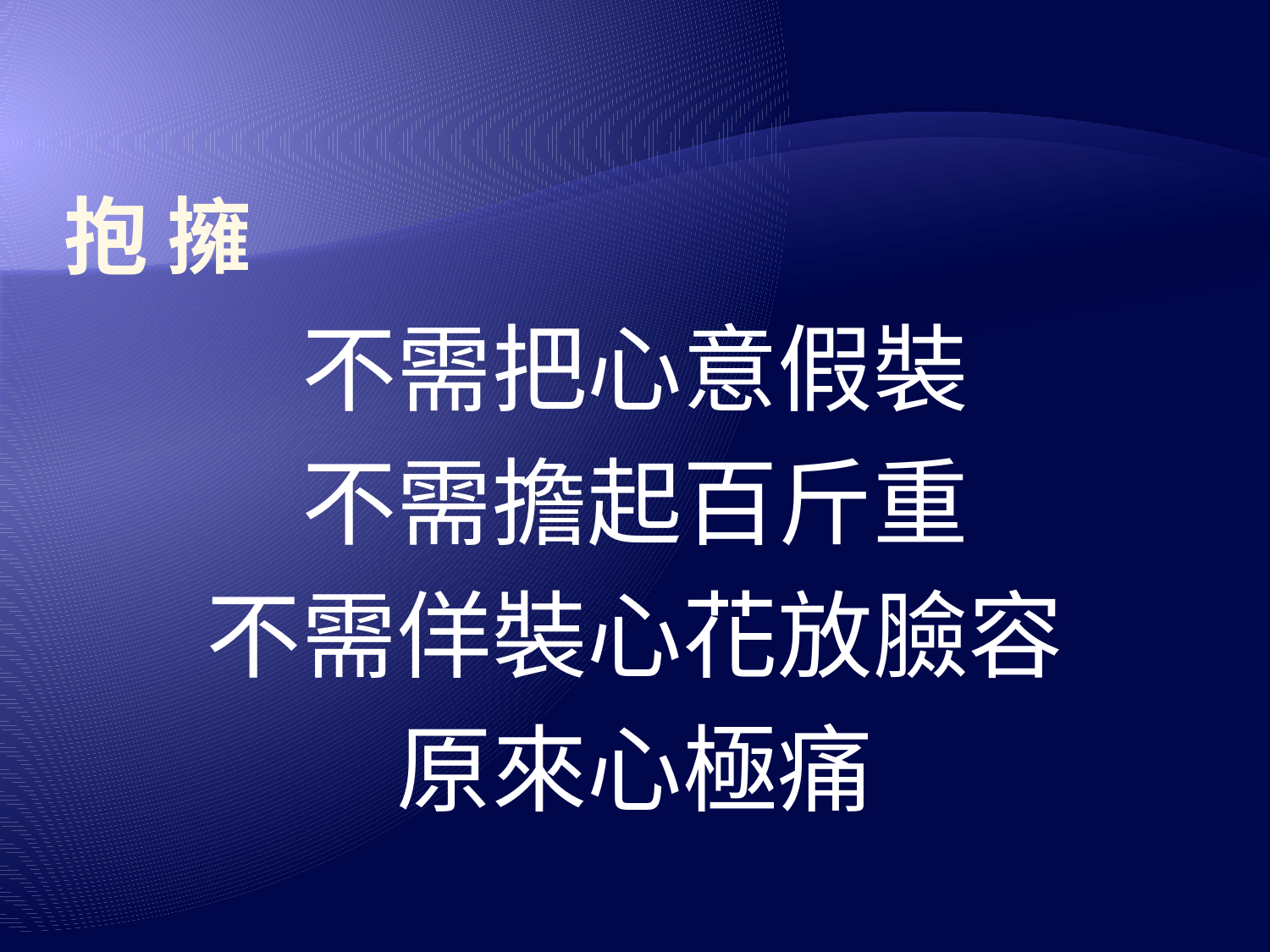

# 抱 擁
不需把心意假裝
不需擔起百斤重
不需佯裝心花放臉容
原來心極痛